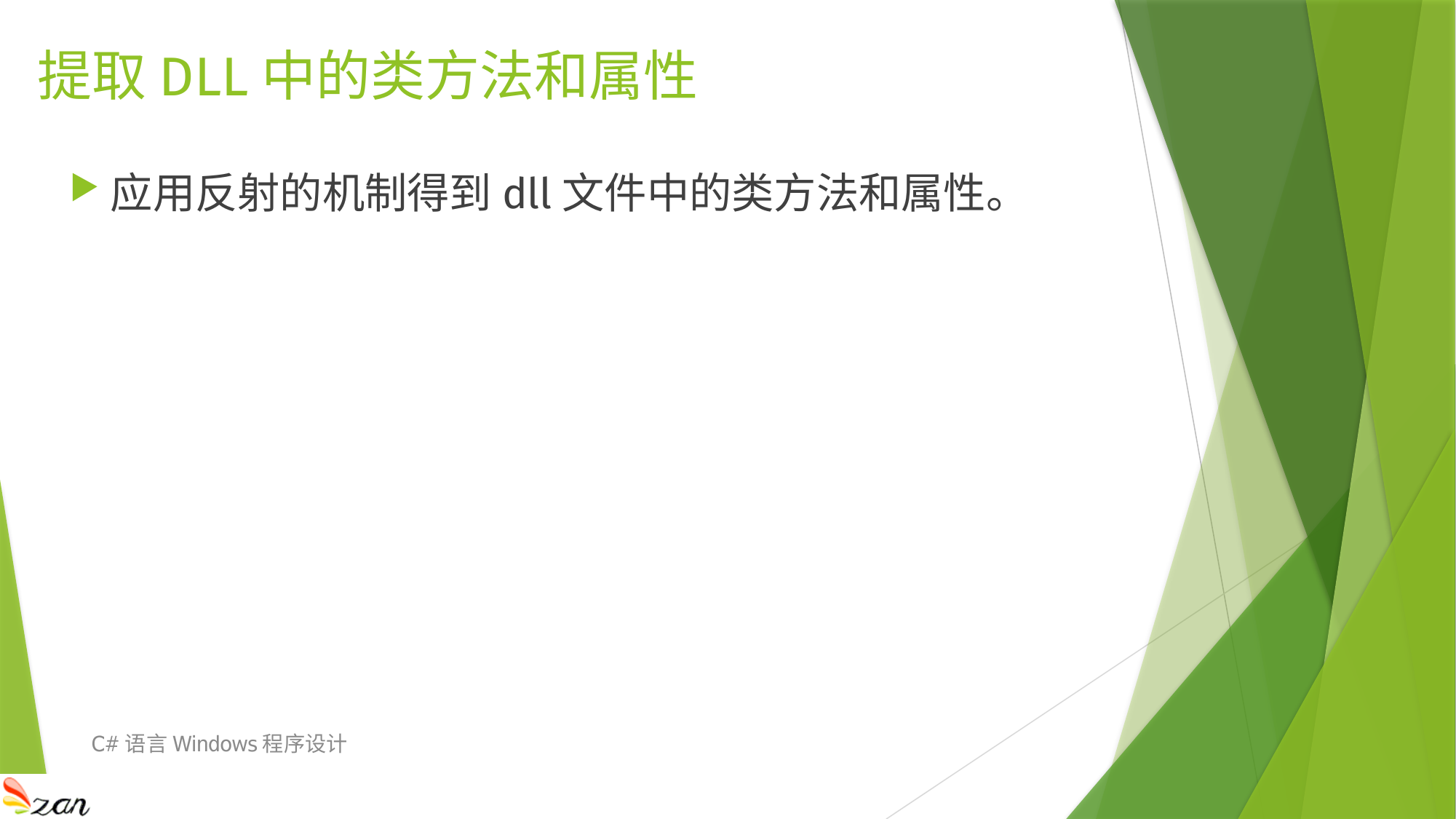

# 提取DLL中的类方法和属性
应用反射的机制得到dll文件中的类方法和属性。
C#语言Windows程序设计